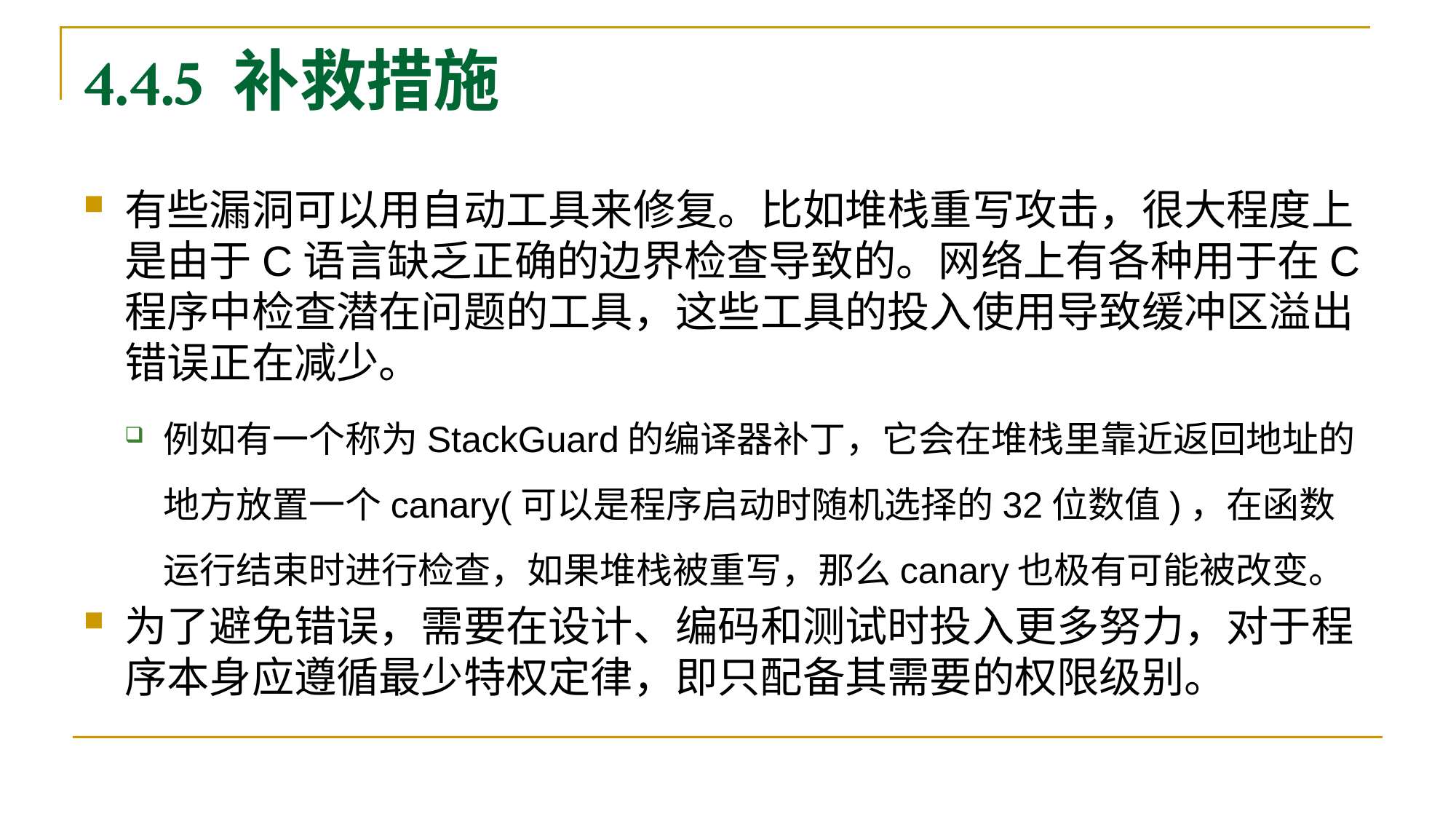

# 4.4.5 补救措施
有些漏洞可以用自动工具来修复。比如堆栈重写攻击，很大程度上是由于C语言缺乏正确的边界检查导致的。网络上有各种用于在C程序中检查潜在问题的工具，这些工具的投入使用导致缓冲区溢出错误正在减少。
例如有一个称为StackGuard的编译器补丁，它会在堆栈里靠近返回地址的地方放置一个canary(可以是程序启动时随机选择的32位数值)，在函数运行结束时进行检查，如果堆栈被重写，那么canary也极有可能被改变。
为了避免错误，需要在设计、编码和测试时投入更多努力，对于程序本身应遵循最少特权定律，即只配备其需要的权限级别。